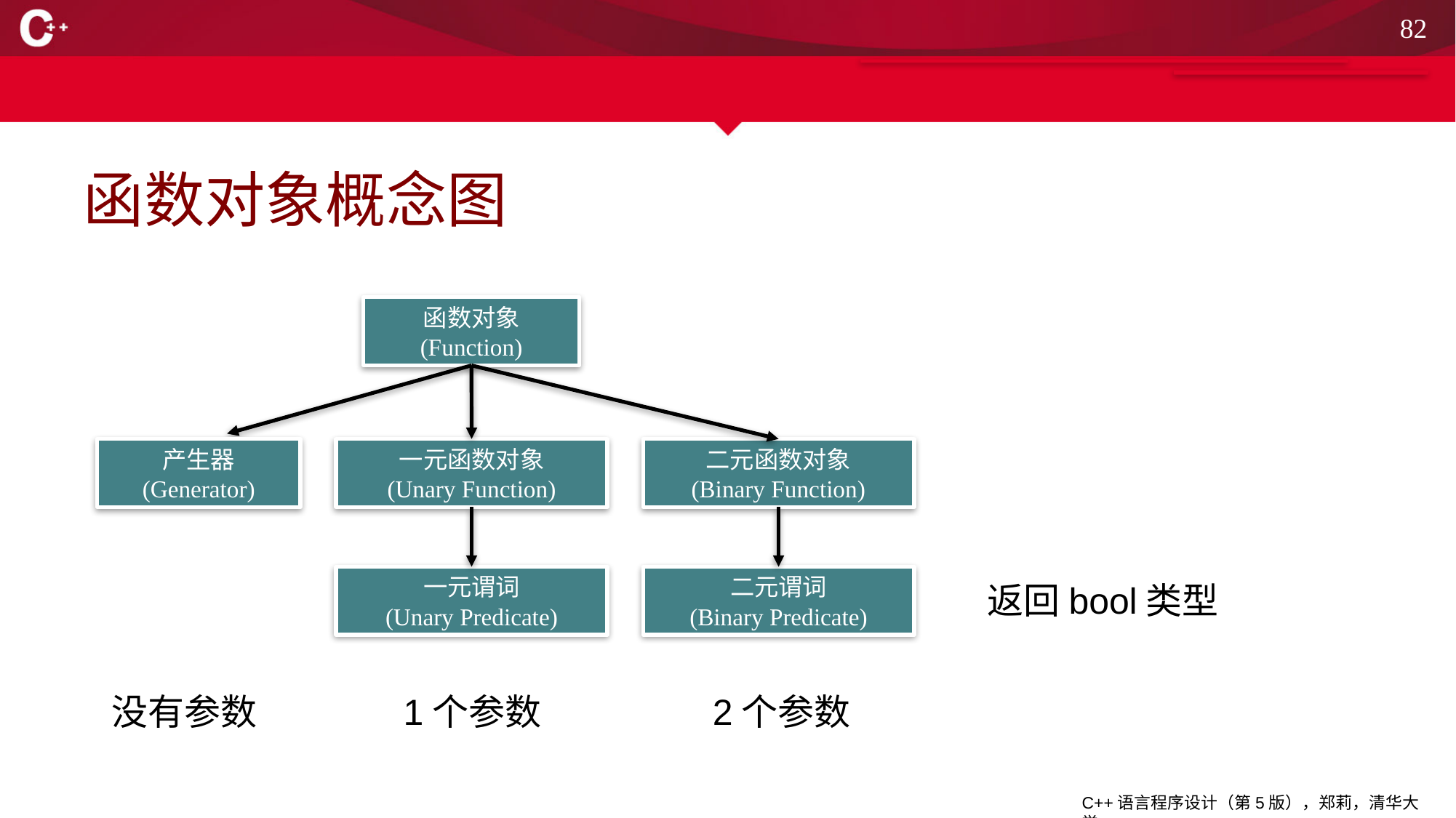

82
# 函数对象概念图
函数对象
(Function)
产生器
(Generator)
一元函数对象
(Unary Function)
二元函数对象
(Binary Function)
一元谓词
(Unary Predicate)
二元谓词
(Binary Predicate)
返回bool类型
没有参数
1个参数
2个参数